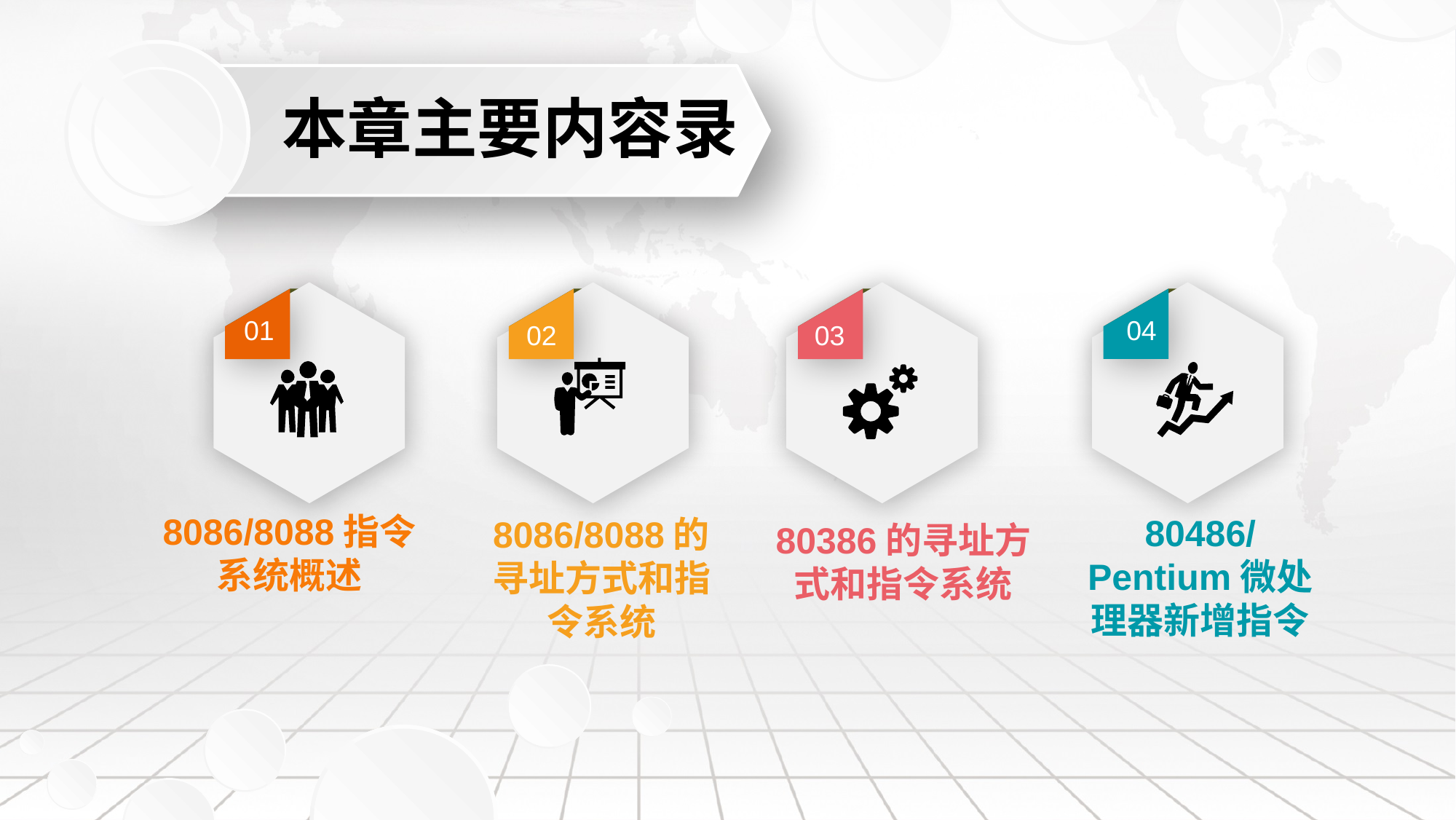

本章主要内容录

04

01

02

03

8086/8088指令系统概述
80386的寻址方式和指令系统
80486/ Pentium微处理器新增指令
8086/8088的寻址方式和指令系统

延迟符